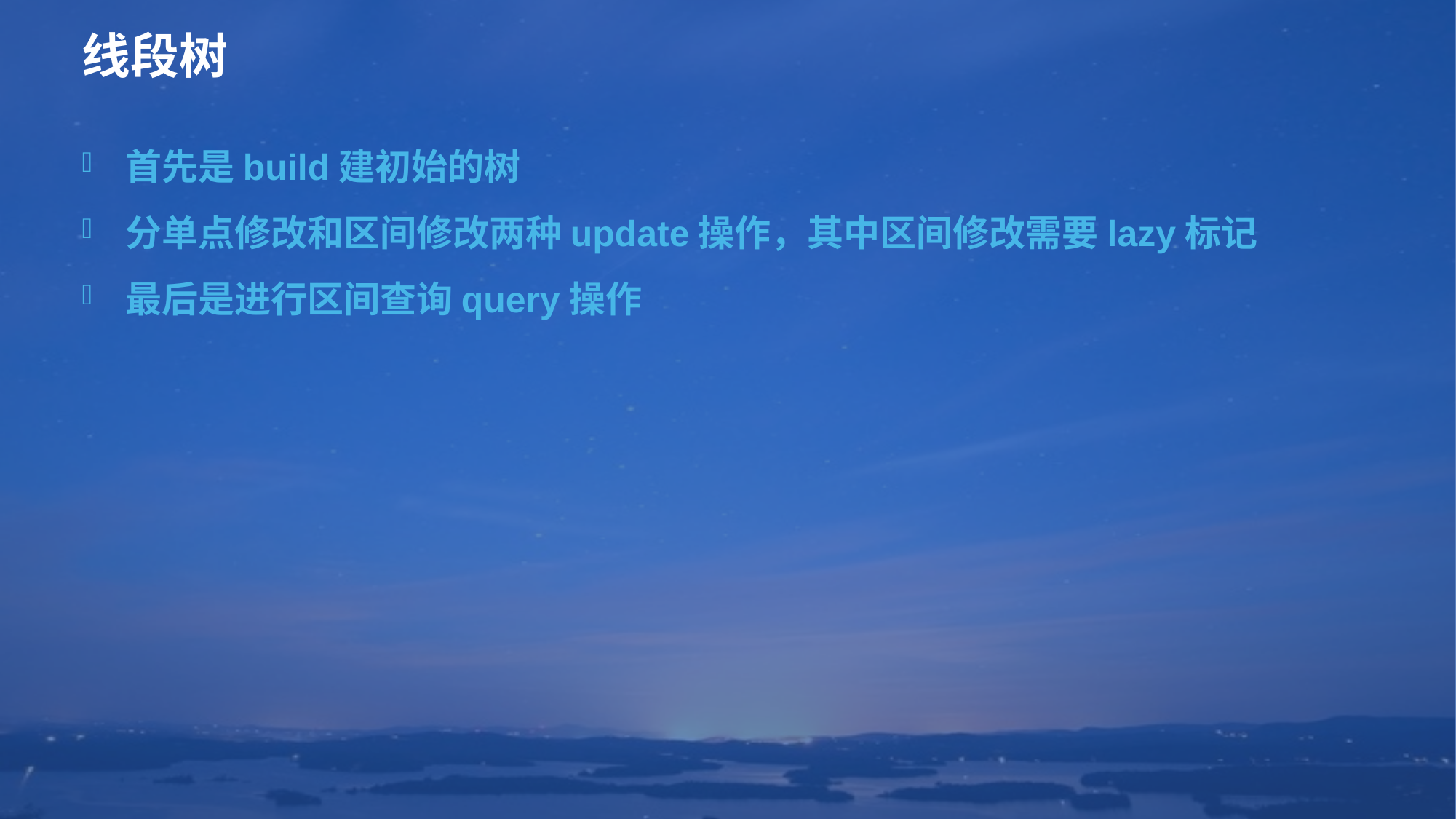

# 线段树
首先是build建初始的树
分单点修改和区间修改两种update操作，其中区间修改需要lazy标记
最后是进行区间查询query操作